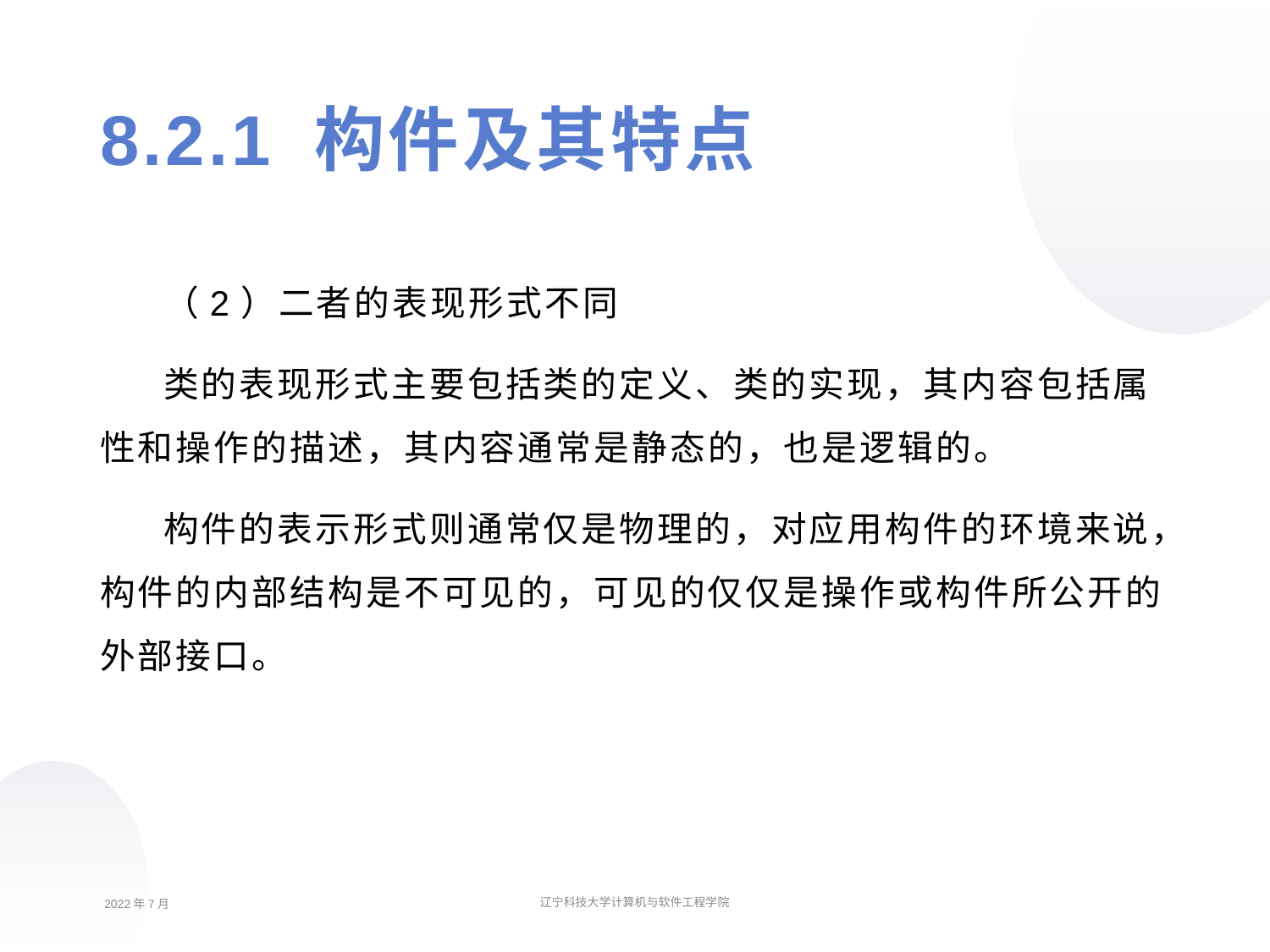

8.2.1 构件及其特点
（2）二者的表现形式不同
类的表现形式主要包括类的定义、类的实现，其内容包括属性和操作的描述，其内容通常是静态的，也是逻辑的。
构件的表示形式则通常仅是物理的，对应用构件的环境来说，构件的内部结构是不可见的，可见的仅仅是操作或构件所公开的外部接口。

2022年7月
辽宁科技大学计算机与软件工程学院
38